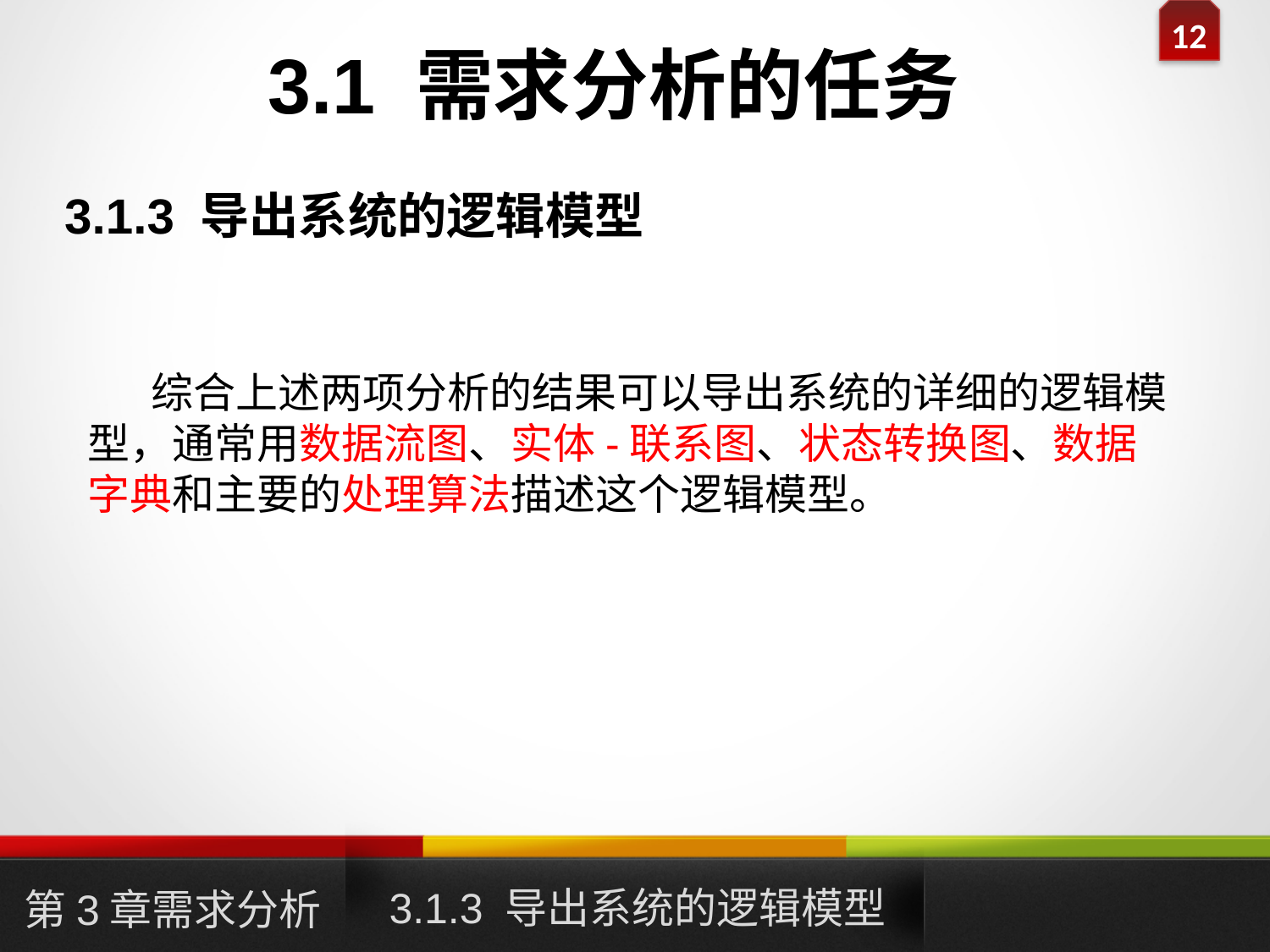

# 3.1 需求分析的任务
3.1.3 导出系统的逻辑模型
综合上述两项分析的结果可以导出系统的详细的逻辑模型，通常用数据流图、实体-联系图、状态转换图、数据字典和主要的处理算法描述这个逻辑模型。
3.1.3 导出系统的逻辑模型
第3章需求分析